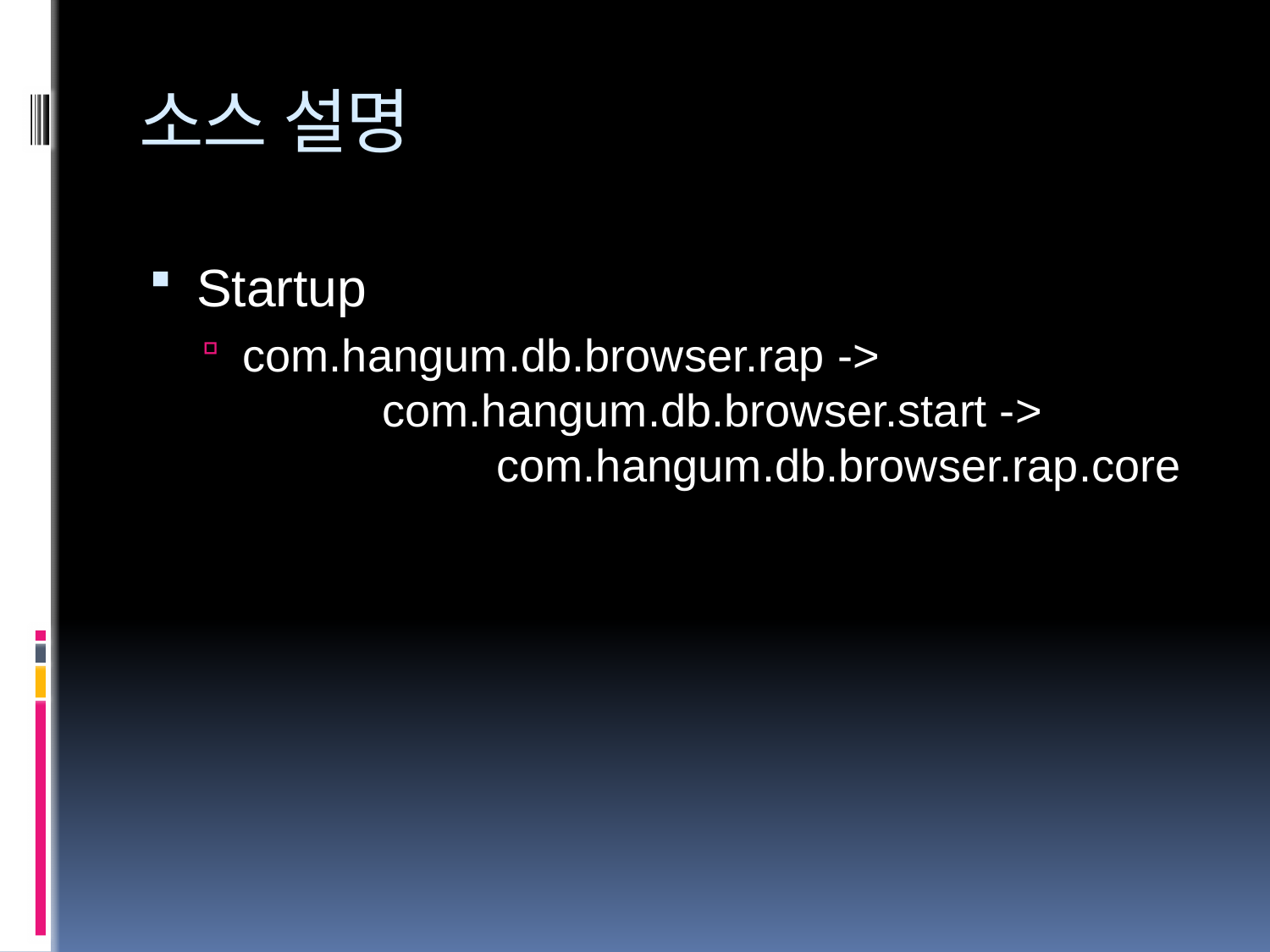

# 소스 설명
Startup
com.hangum.db.browser.rap ->
	 com.hangum.db.browser.start ->
		com.hangum.db.browser.rap.core